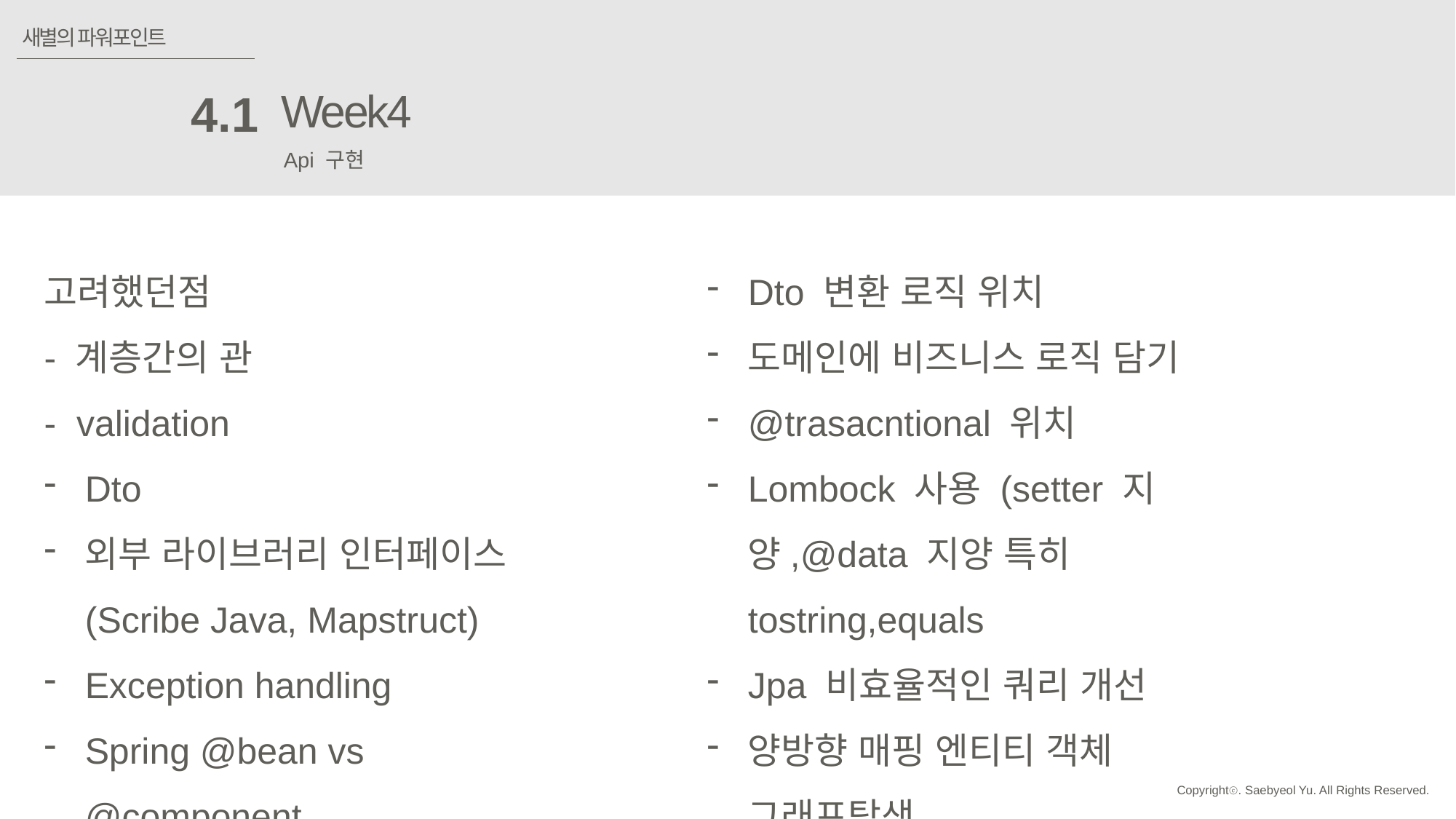

새별의 파워포인트
Week4
4.1
Api 구현
고려했던점
- 계층간의 관
-  validation
Dto
외부 라이브러리 인터페이스(Scribe Java, Mapstruct)
Exception handling
Spring @bean vs @component

Dto 변환 로직 위치
도메인에 비즈니스 로직 담기
@trasacntional 위치
Lombock 사용 (setter 지양,@data 지양 특히 tostring,equals
Jpa 비효율적인 쿼리 개선
양방향 매핑 엔티티 객체 그래프탐색